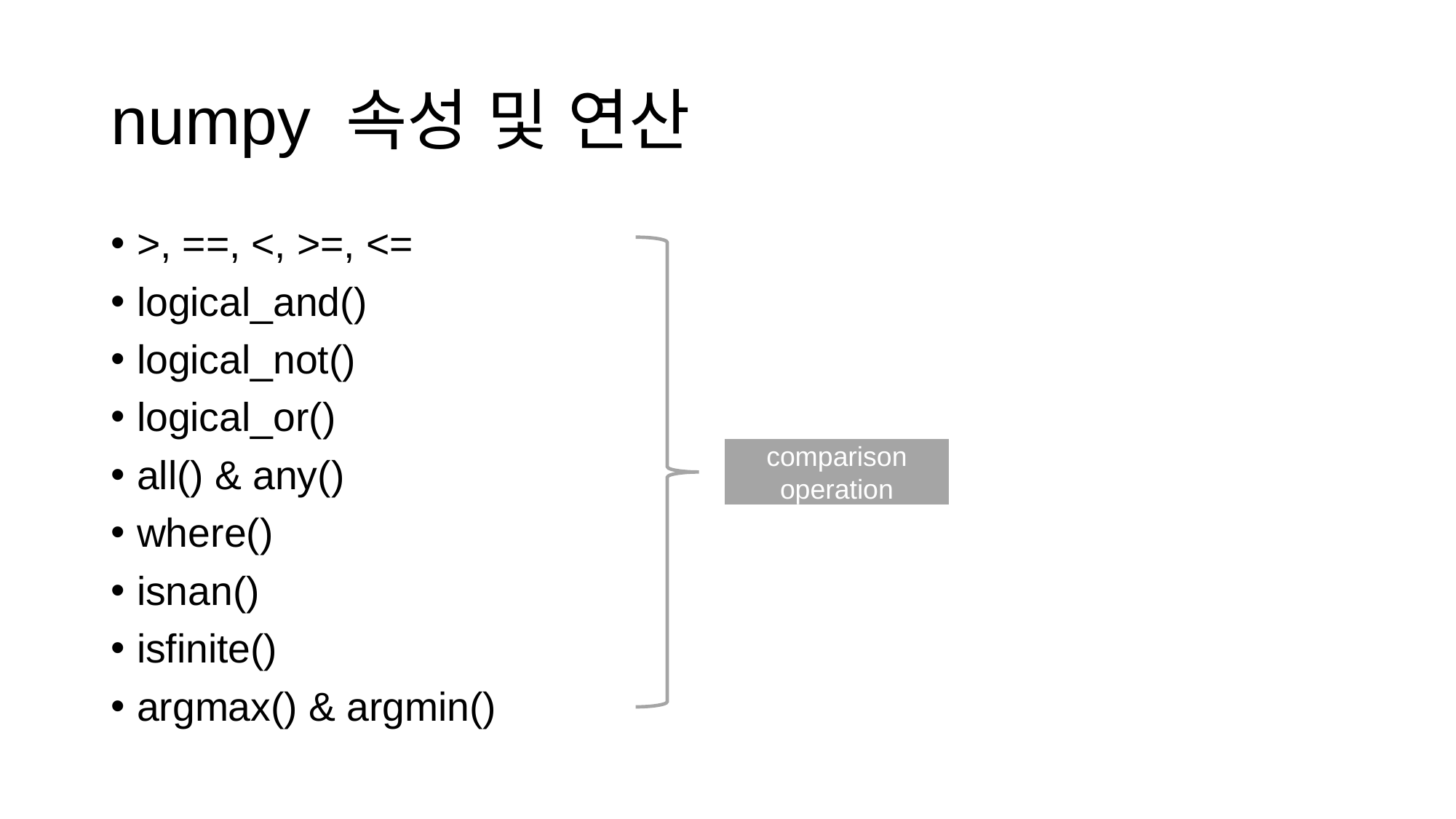

# numpy 속성 및 연산
>, ==, <, >=, <=
logical_and()
logical_not()
logical_or()
all() & any()
where()
isnan()
isfinite()
argmax() & argmin()

comparison operation